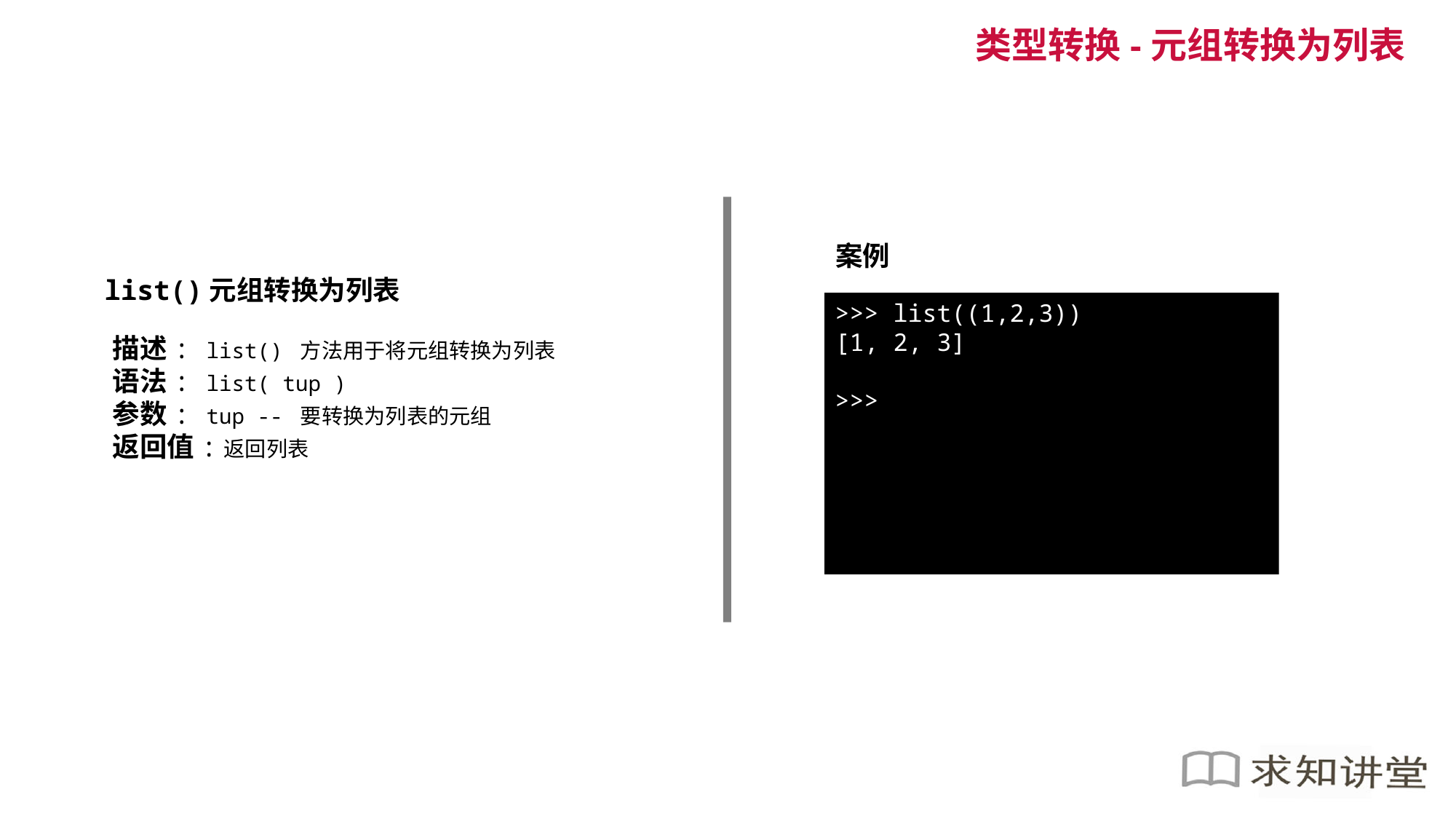

类型转换-元组转换为列表

案例
list()元组转换为列表
>>> list((1,2,3))
[1, 2, 3]

>>>
描述: list() 方法用于将元组转换为列表
语法: list( tup )
参数: tup -- 要转换为列表的元组
返回值:返回列表